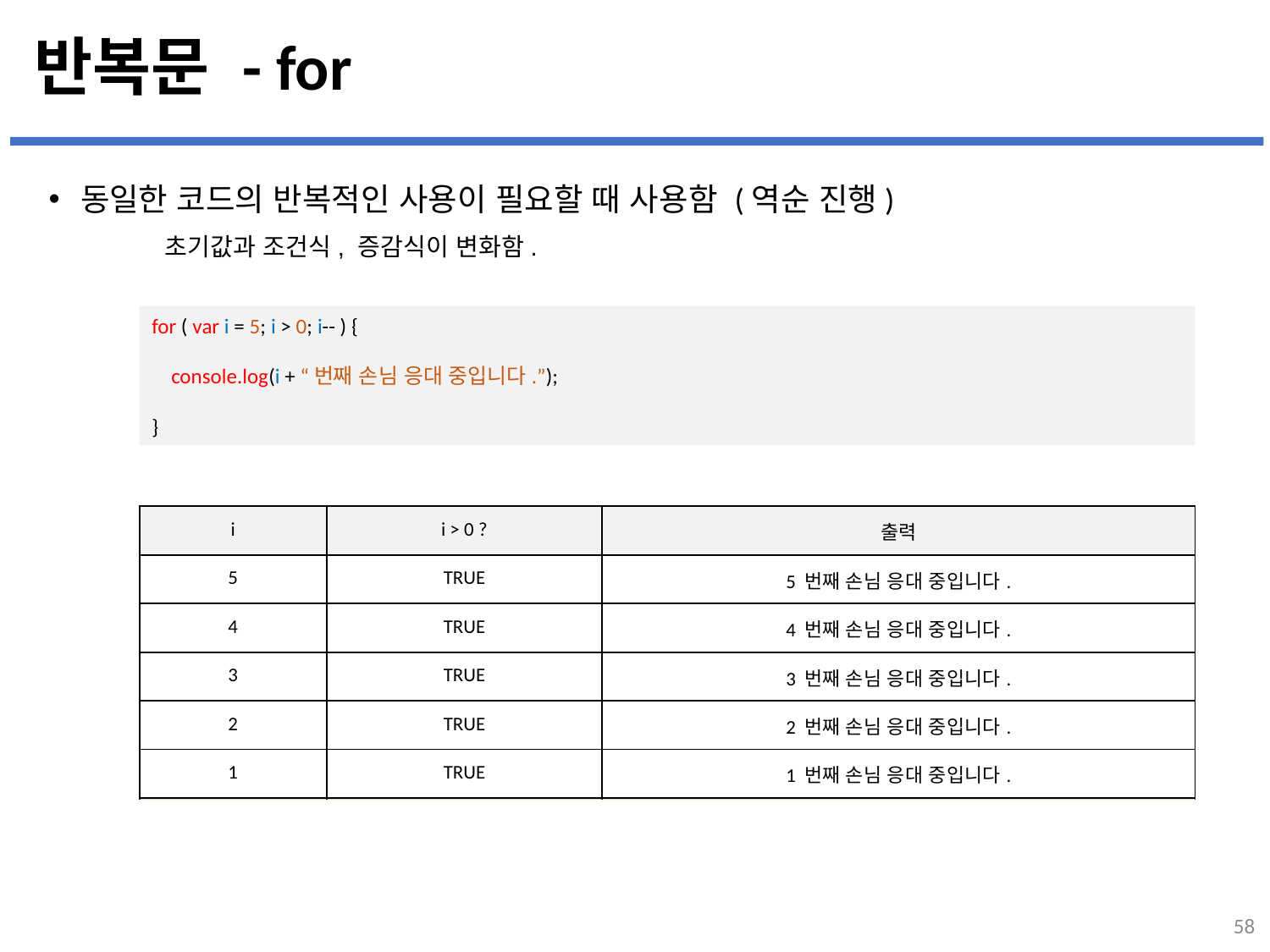

# 반복문 - for
동일한 코드의 반복적인 사용이 필요할 때 사용함 (역순 진행)

초기값과 조건식, 증감식이 변화함.
for ( var i = 5; i > 0; i-- ) {

    console.log(i + “번째 손님 응대 중입니다.”);

}
| i | i > 0 ? | 출력 |
| --- | --- | --- |
| 5 | TRUE | 5 번째 손님 응대 중입니다. |
| 4 | TRUE | 4 번째 손님 응대 중입니다. |
| 3 | TRUE | 3 번째 손님 응대 중입니다. |
| 2 | TRUE | 2 번째 손님 응대 중입니다. |
| 1 | TRUE | 1 번째 손님 응대 중입니다. |
| 0 | FALSE | STOP! |

58